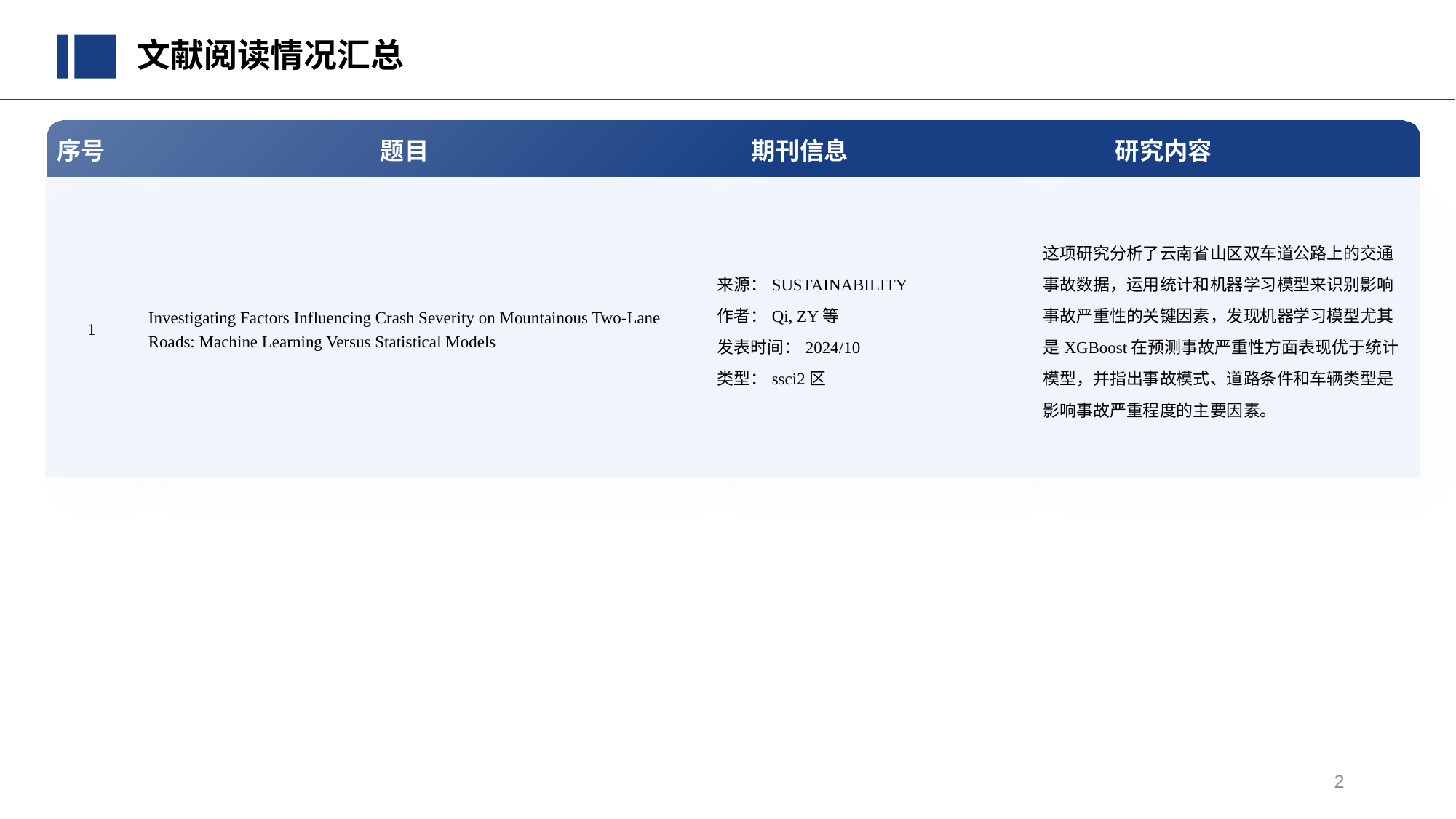

文献阅读情况汇总

| 序号 | 题目 | 期刊信息 | 研究内容 |
| --- | --- | --- | --- |
| 1 | Investigating Factors Influencing Crash Severity on Mountainous Two-Lane Roads: Machine Learning Versus Statistical Models | 来源：SUSTAINABILITY 作者：Qi, ZY等 发表时间：2024/10 类型：ssci2区 | 这项研究分析了云南省山区双车道公路上的交通事故数据，运用统计和机器学习模型来识别影响事故严重性的关键因素，发现机器学习模型尤其是XGBoost在预测事故严重性方面表现优于统计模型，并指出事故模式、道路条件和车辆类型是影响事故严重程度的主要因素。 |
| --- | --- | --- | --- |
2